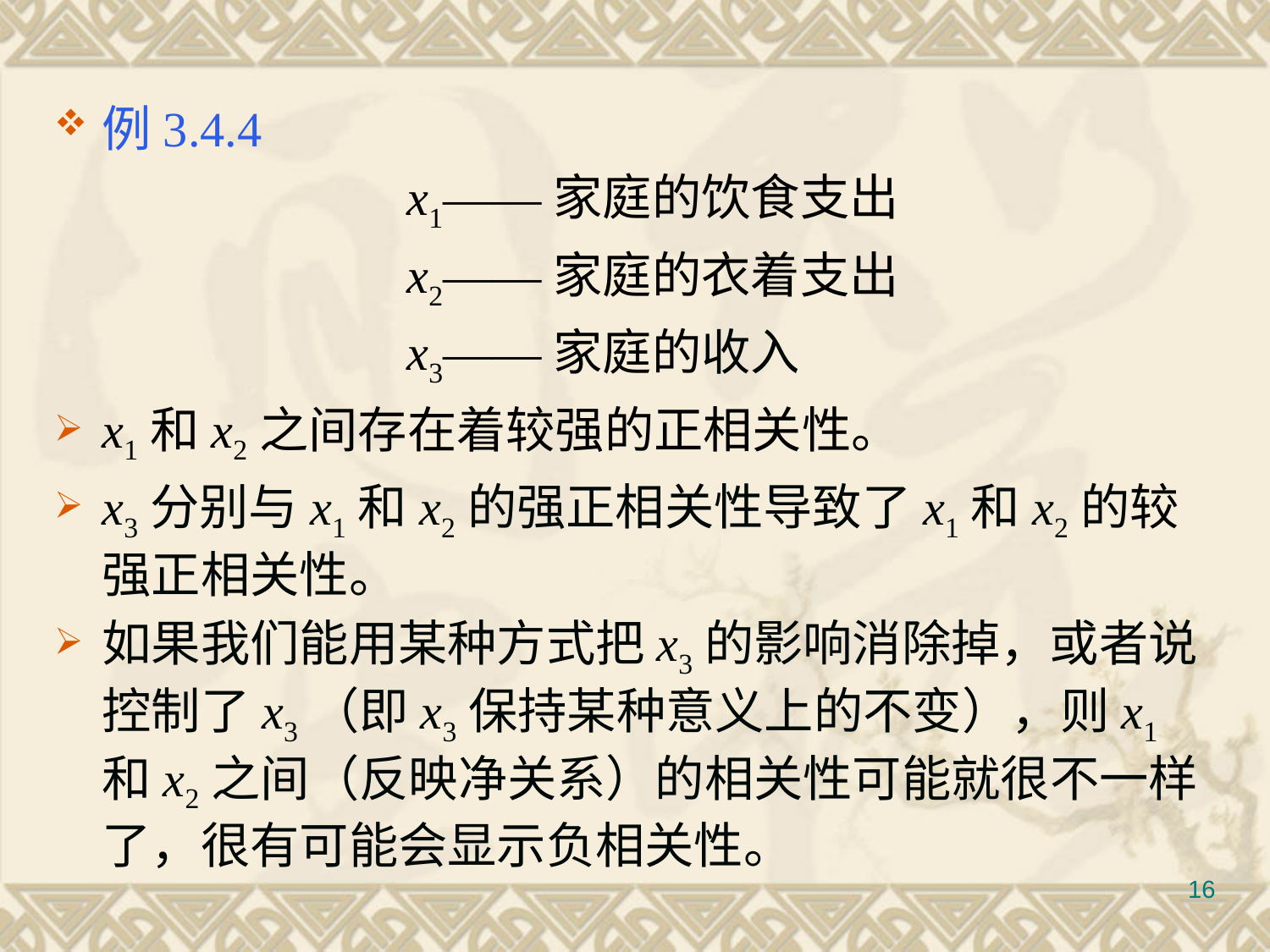

#
例3.4.4
		        x1——家庭的饮食支出
		        x2——家庭的衣着支出
		        x3——家庭的收入
x1和x2之间存在着较强的正相关性。
x3分别与x1和x2的强正相关性导致了x1和x2的较强正相关性。
如果我们能用某种方式把x3的影响消除掉，或者说控制了x3（即x3保持某种意义上的不变），则x1和x2之间（反映净关系）的相关性可能就很不一样了，很有可能会显示负相关性。
16